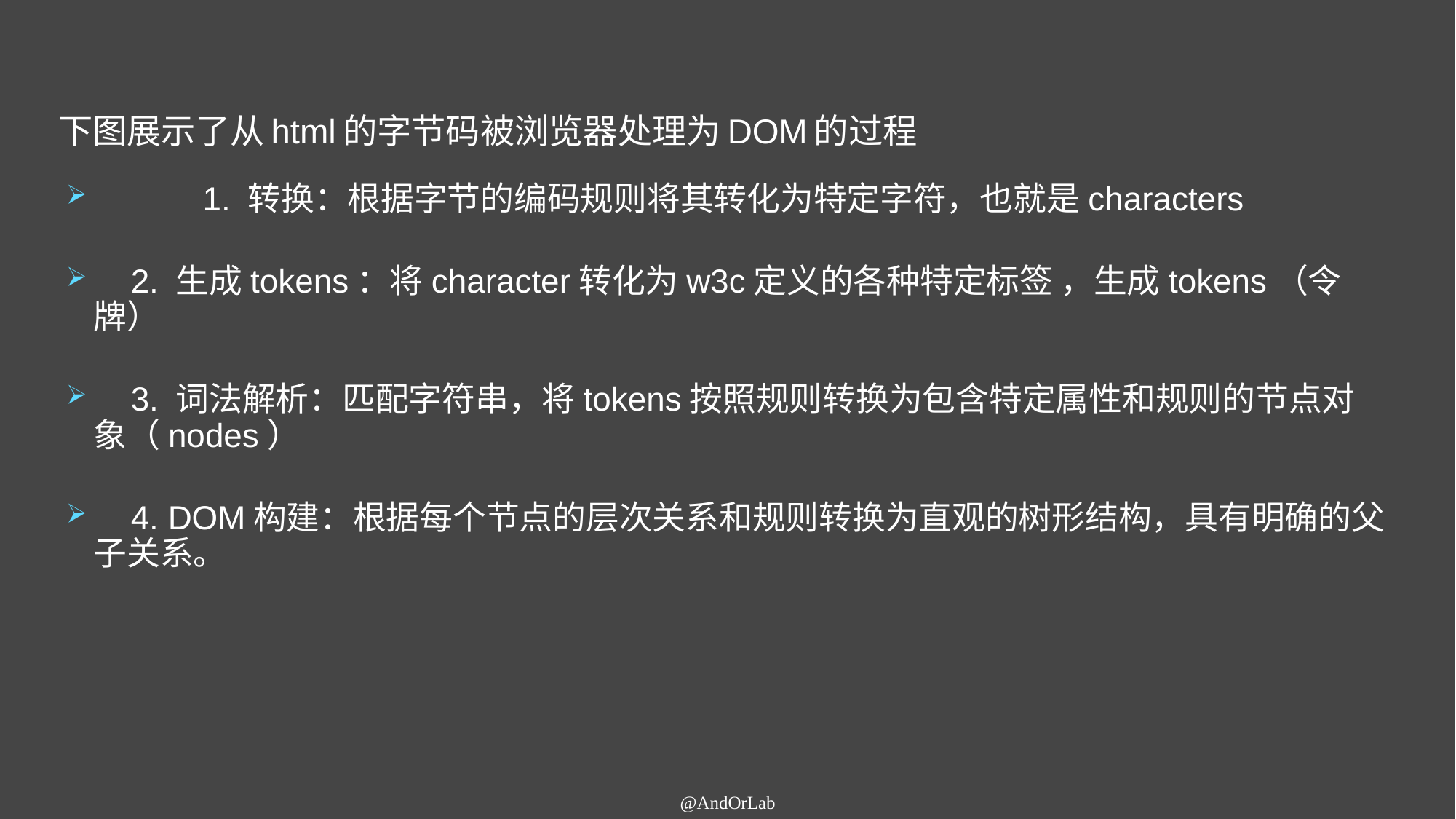

下图展示了从html的字节码被浏览器处理为DOM的过程
 	1. 转换：根据字节的编码规则将其转化为特定字符，也就是characters

    2. 生成tokens：将character转化为w3c定义的各种特定标签 ，生成tokens（令牌）

    3. 词法解析：匹配字符串，将tokens按照规则转换为包含特定属性和规则的节点对象（nodes）

    4. DOM构建：根据每个节点的层次关系和规则转换为直观的树形结构，具有明确的父子关系。

@AndOrLab